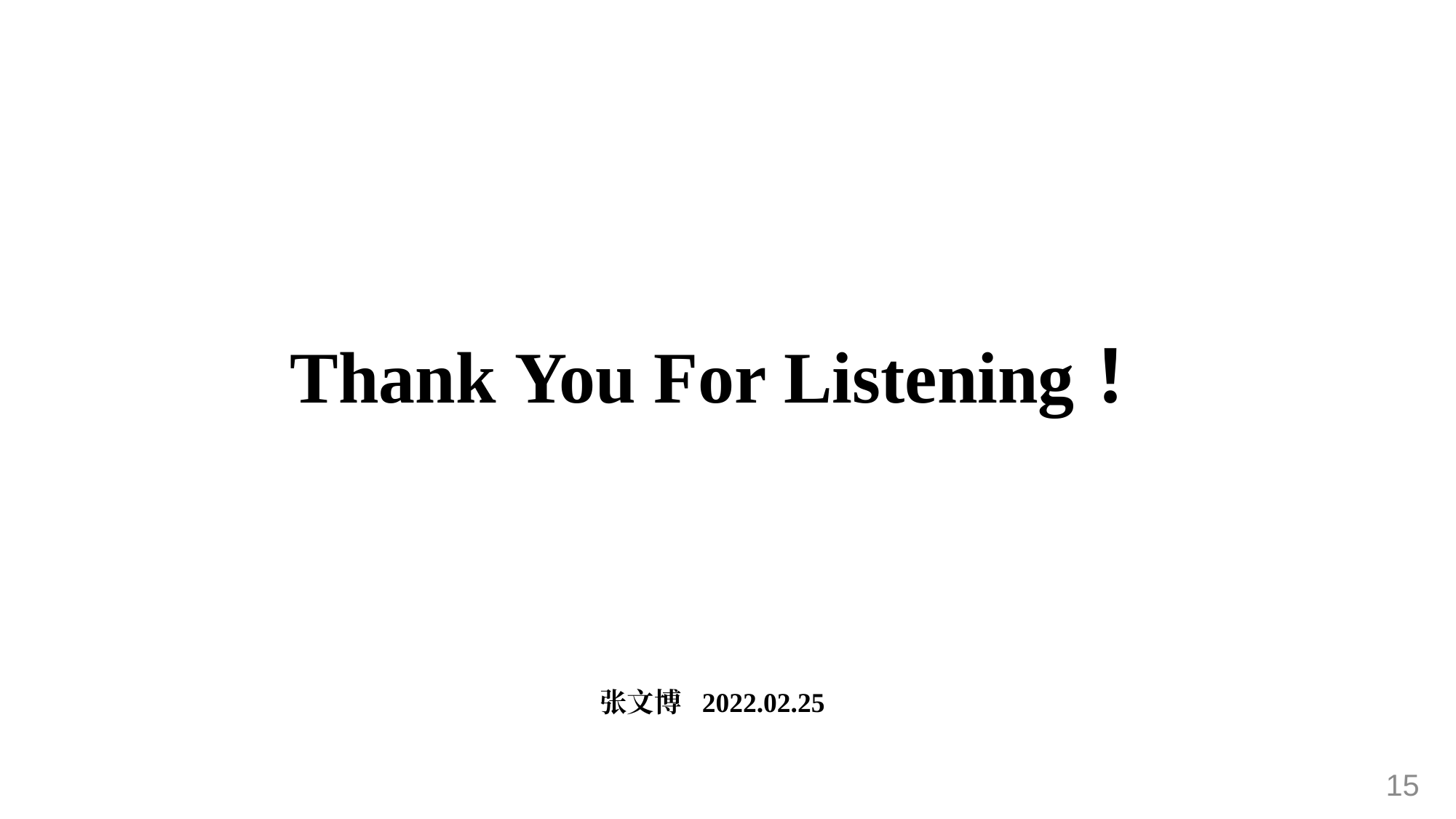

Thank You For Listening！
张文博  2022.02.25
15